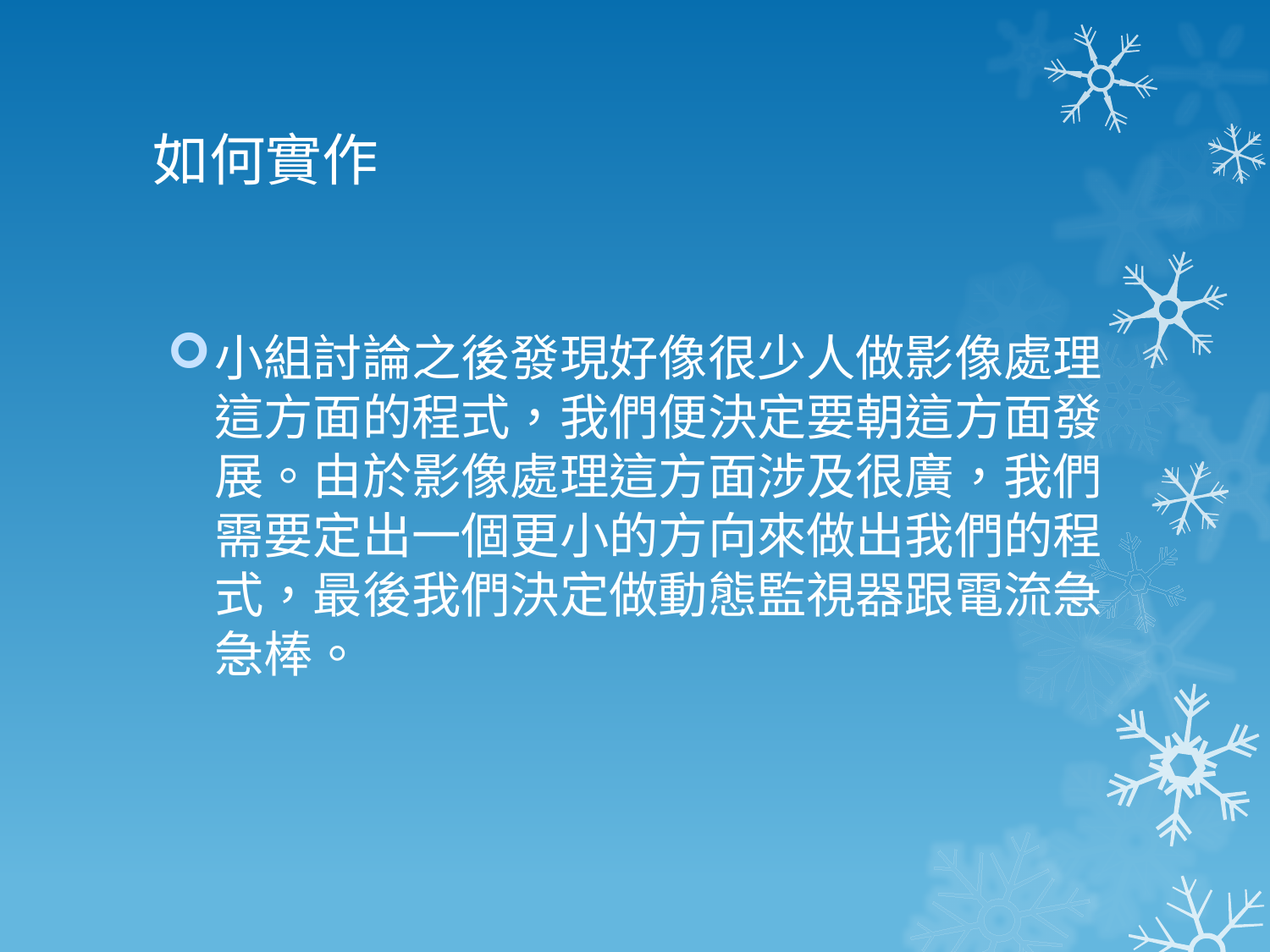

# 如何實作
小組討論之後發現好像很少人做影像處理這方面的程式，我們便決定要朝這方面發展。由於影像處理這方面涉及很廣，我們需要定出一個更小的方向來做出我們的程式，最後我們決定做動態監視器跟電流急急棒。